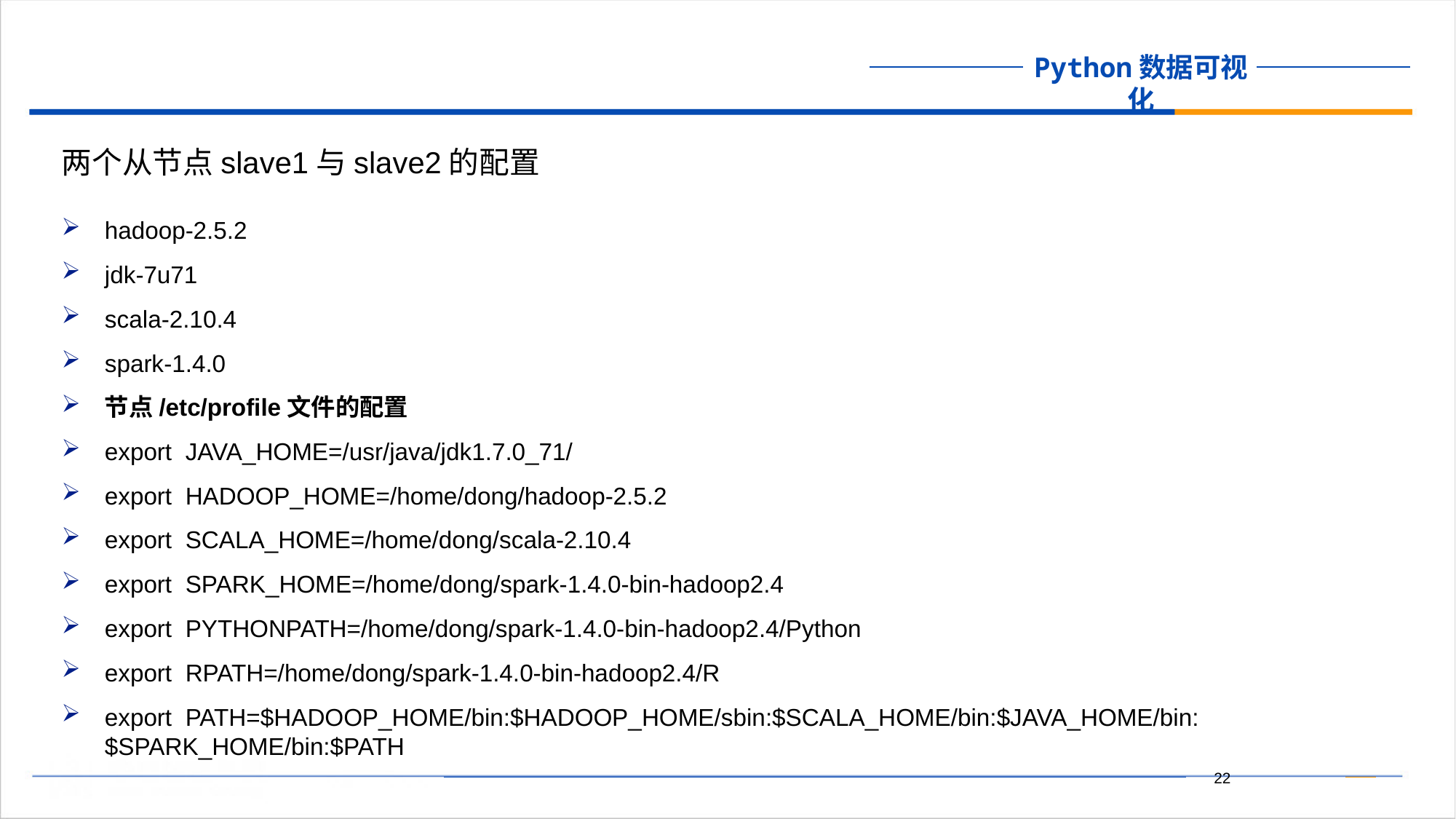

两个从节点slave1与slave2的配置
hadoop-2.5.2
jdk-7u71
scala-2.10.4
spark-1.4.0
节点/etc/profile文件的配置
export  JAVA_HOME=/usr/java/jdk1.7.0_71/
export  HADOOP_HOME=/home/dong/hadoop-2.5.2
export  SCALA_HOME=/home/dong/scala-2.10.4
export  SPARK_HOME=/home/dong/spark-1.4.0-bin-hadoop2.4
export  PYTHONPATH=/home/dong/spark-1.4.0-bin-hadoop2.4/Python
export  RPATH=/home/dong/spark-1.4.0-bin-hadoop2.4/R
export  PATH=$HADOOP_HOME/bin:$HADOOP_HOME/sbin:$SCALA_HOME/bin:$JAVA_HOME/bin:$SPARK_HOME/bin:$PATH